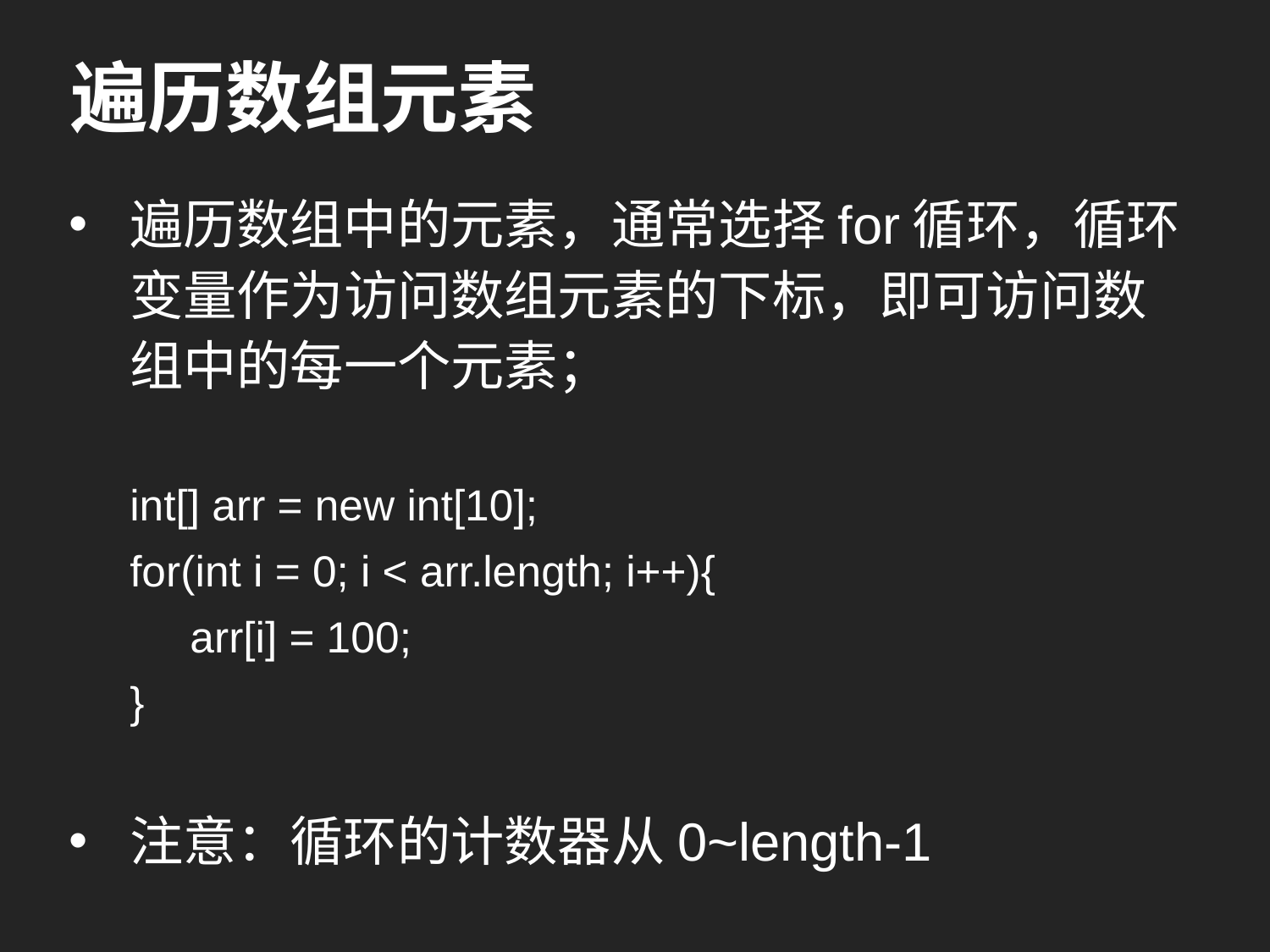

# 遍历数组元素
遍历数组中的元素，通常选择for循环，循环变量作为访问数组元素的下标，即可访问数组中的每一个元素；

int[] arr = new int[10];
for(int i = 0; i < arr.length; i++){
	arr[i] = 100;
}

注意：循环的计数器从0~length-1